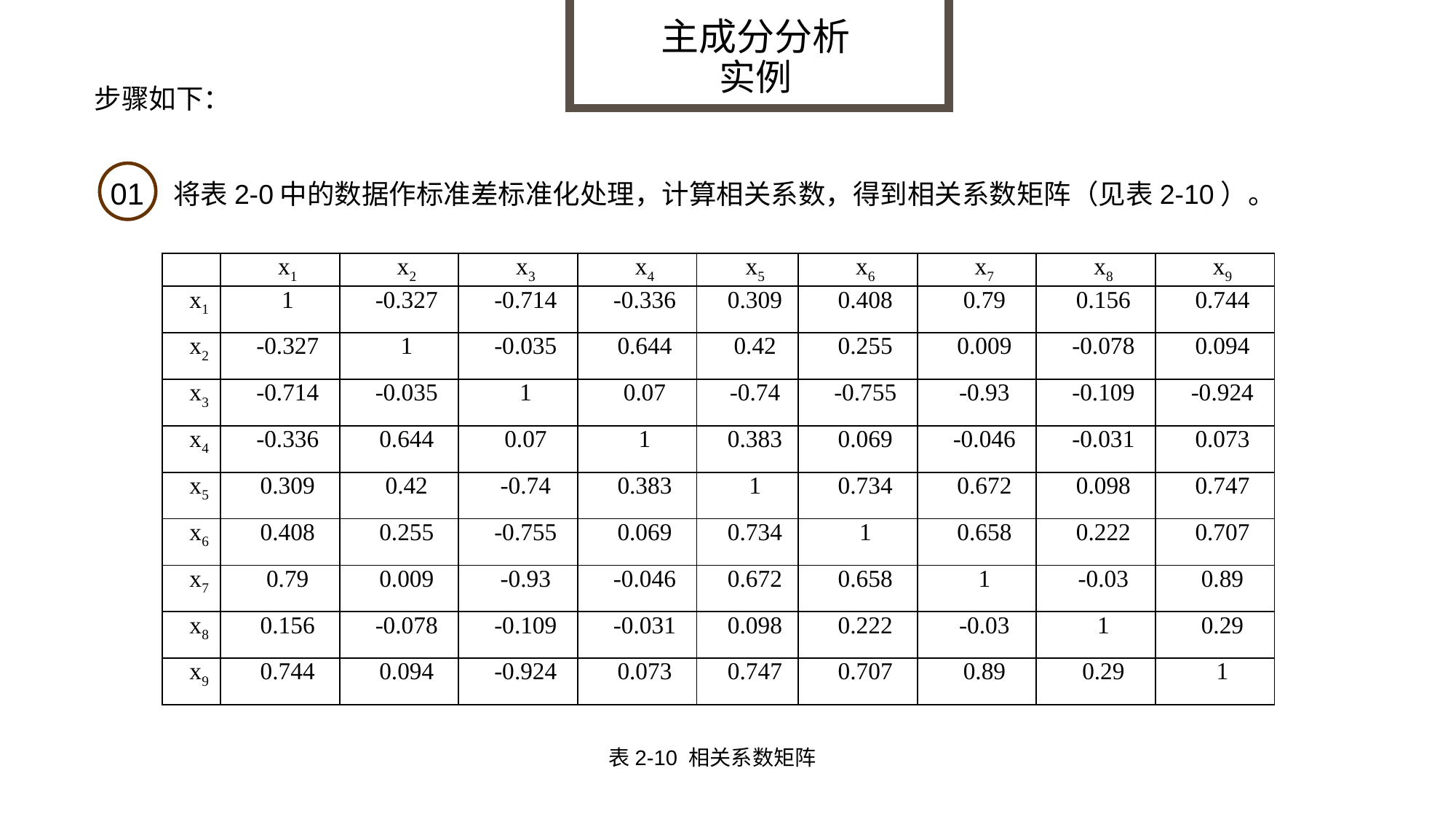

主成分分析
实例
步骤如下：

01
将表2-0中的数据作标准差标准化处理，计算相关系数，得到相关系数矩阵（见表2-10）。
|  | x1 | x2 | x3 | x4 | x5 | x6 | x7 | x8 | x9 |
| --- | --- | --- | --- | --- | --- | --- | --- | --- | --- |
| x1 | 1 | -0.327 | -0.714 | -0.336 | 0.309 | 0.408 | 0.79 | 0.156 | 0.744 |
| x2 | -0.327 | 1 | -0.035 | 0.644 | 0.42 | 0.255 | 0.009 | -0.078 | 0.094 |
| x3 | -0.714 | -0.035 | 1 | 0.07 | -0.74 | -0.755 | -0.93 | -0.109 | -0.924 |
| x4 | -0.336 | 0.644 | 0.07 | 1 | 0.383 | 0.069 | -0.046 | -0.031 | 0.073 |
| x5 | 0.309 | 0.42 | -0.74 | 0.383 | 1 | 0.734 | 0.672 | 0.098 | 0.747 |
| x6 | 0.408 | 0.255 | -0.755 | 0.069 | 0.734 | 1 | 0.658 | 0.222 | 0.707 |
| x7 | 0.79 | 0.009 | -0.93 | -0.046 | 0.672 | 0.658 | 1 | -0.03 | 0.89 |
| x8 | 0.156 | -0.078 | -0.109 | -0.031 | 0.098 | 0.222 | -0.03 | 1 | 0.29 |
| x9 | 0.744 | 0.094 | -0.924 | 0.073 | 0.747 | 0.707 | 0.89 | 0.29 | 1 |
表2-10 相关系数矩阵